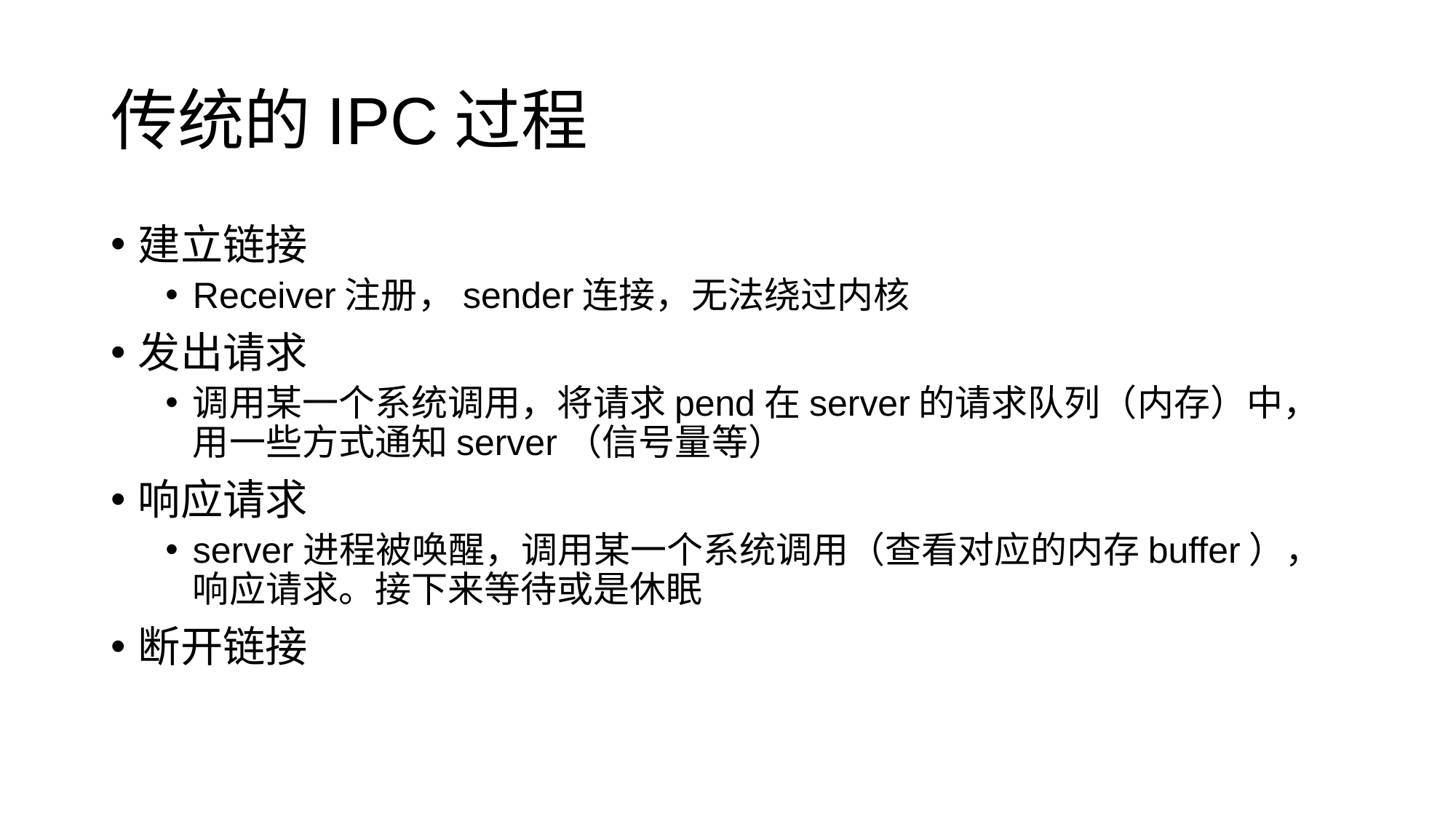

# 传统的IPC过程
建立链接
Receiver注册，sender连接，无法绕过内核
发出请求
调用某一个系统调用，将请求pend在server的请求队列（内存）中，用一些方式通知server（信号量等）
响应请求
server进程被唤醒，调用某一个系统调用（查看对应的内存buffer），响应请求。接下来等待或是休眠
断开链接